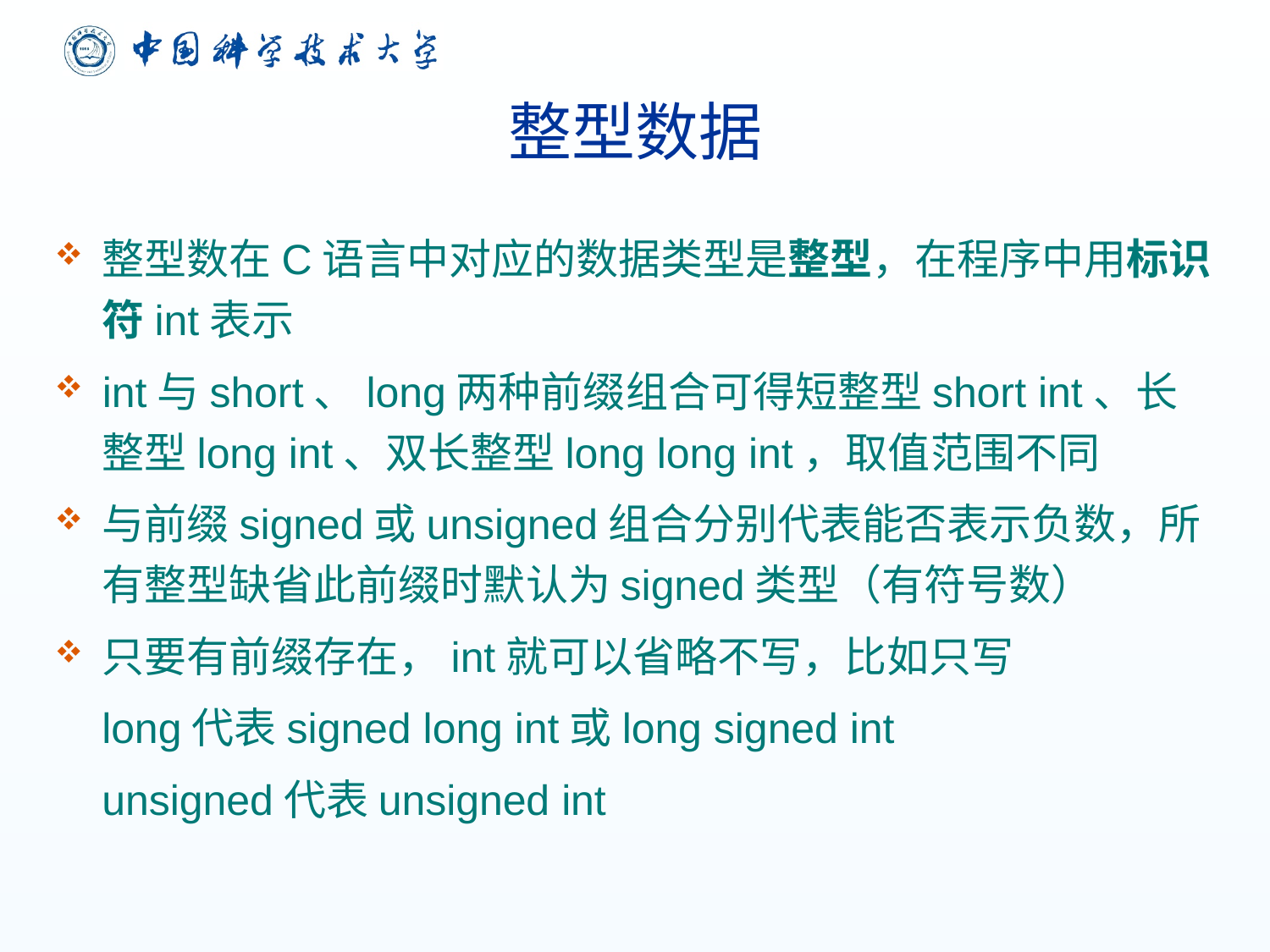

# 整型数据
整型数在C语言中对应的数据类型是整型，在程序中用标识符int表示
int与short、long两种前缀组合可得短整型short int、长整型long int、双长整型long long int，取值范围不同
与前缀signed或unsigned组合分别代表能否表示负数，所有整型缺省此前缀时默认为signed类型（有符号数）
只要有前缀存在，int就可以省略不写，比如只写
    long代表signed long int或long signed int
    unsigned代表unsigned int